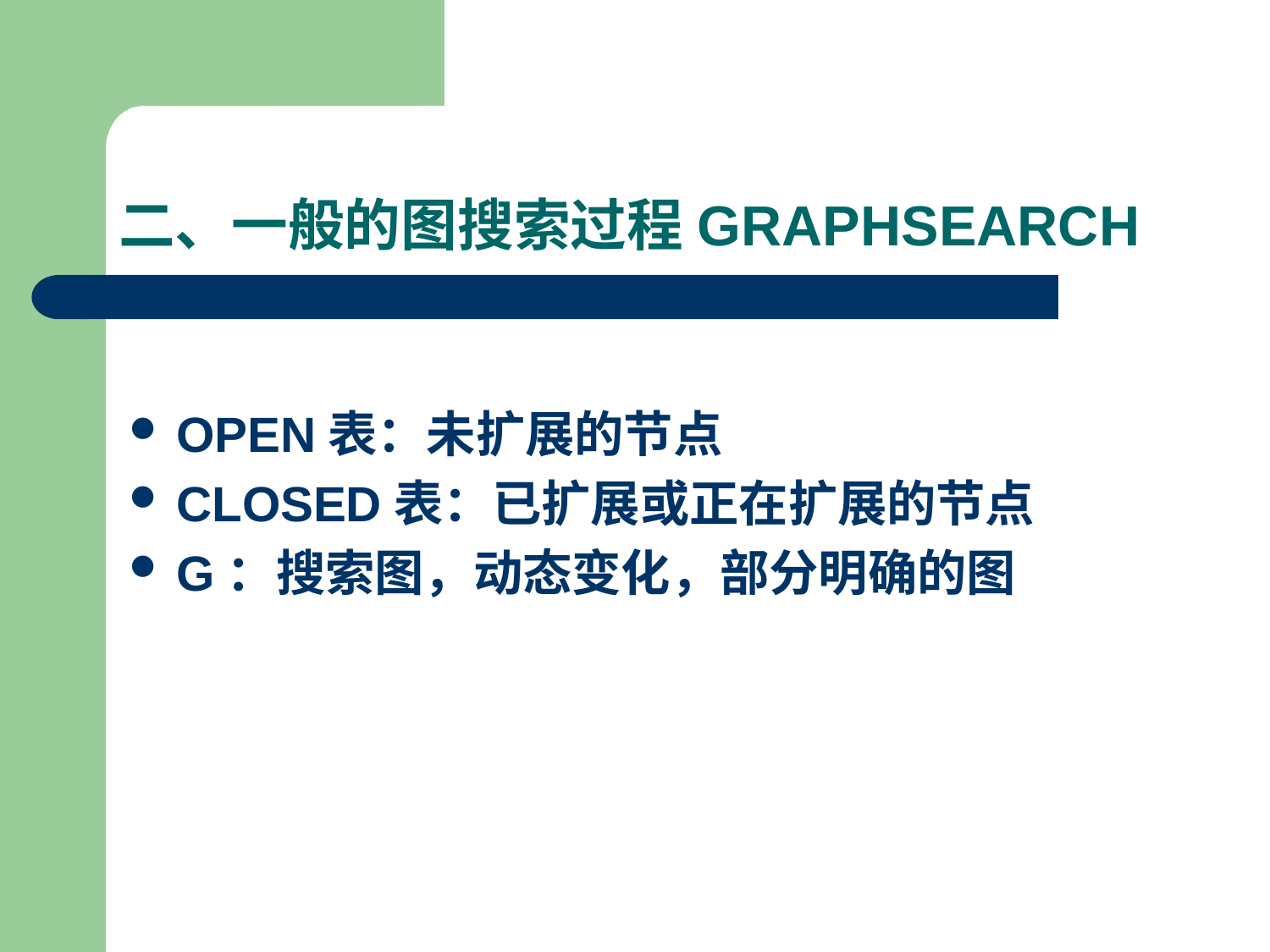

# 二、一般的图搜索过程GRAPHSEARCH

OPEN表：未扩展的节点
CLOSED表：已扩展或正在扩展的节点
G：搜索图，动态变化，部分明确的图
24